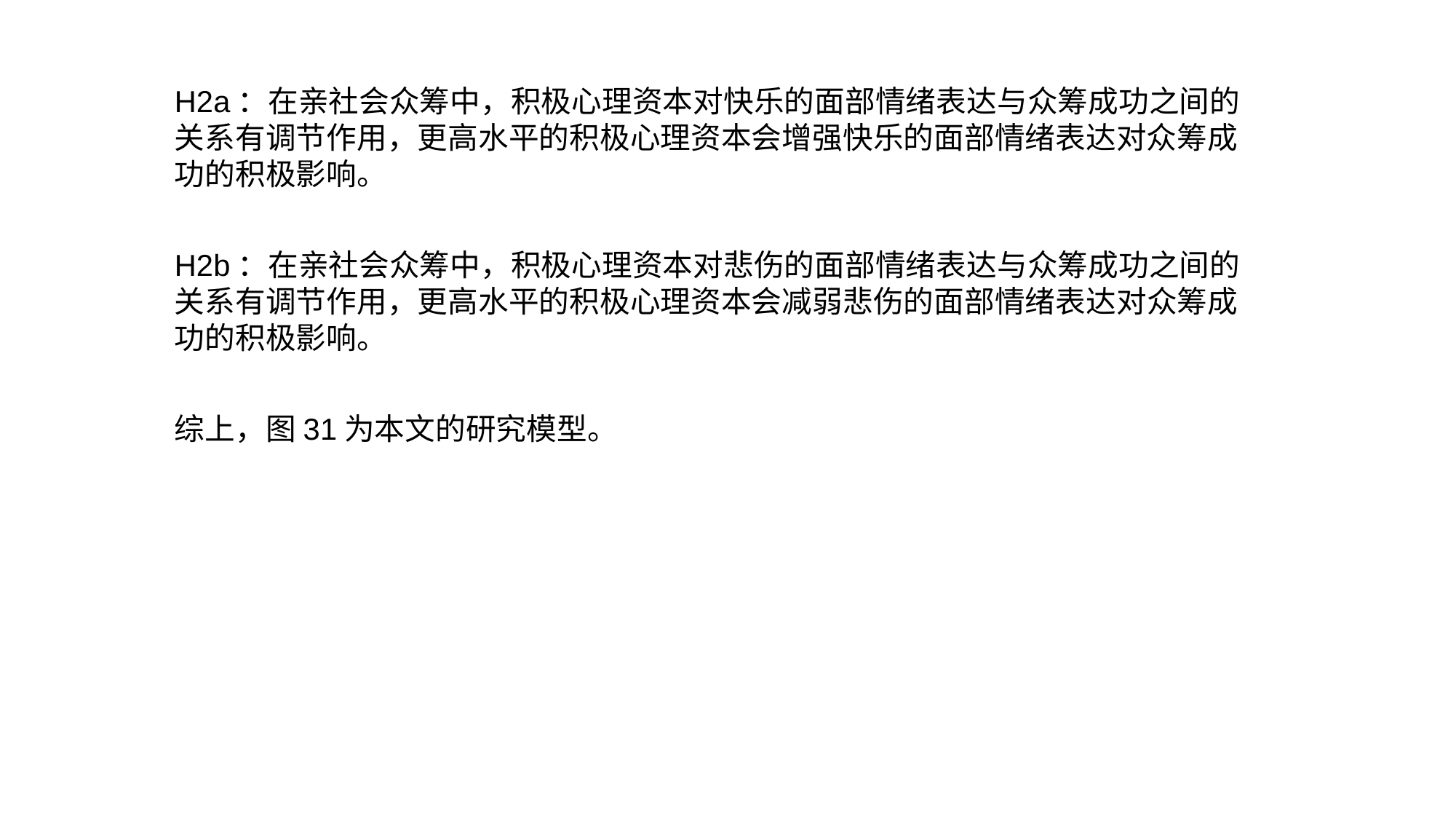

H2a：在亲社会众筹中，积极心理资本对快乐的面部情绪表达与众筹成功之间的关系有调节作用，更高水平的积极心理资本会增强快乐的面部情绪表达对众筹成功的积极影响。

H2b：在亲社会众筹中，积极心理资本对悲伤的面部情绪表达与众筹成功之间的关系有调节作用，更高水平的积极心理资本会减弱悲伤的面部情绪表达对众筹成功的积极影响。
综上，图31为本文的研究模型。